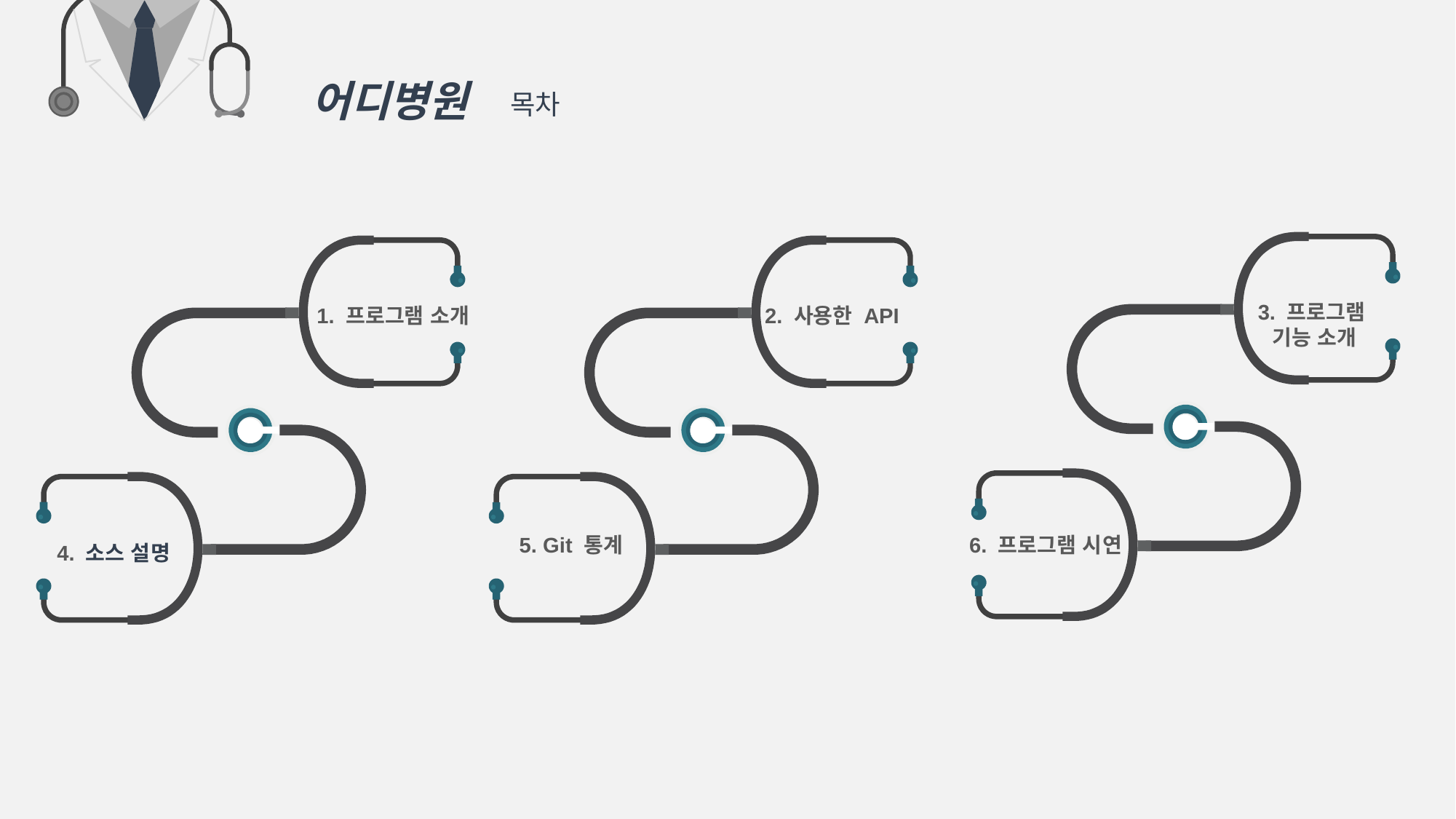

어디병원
목차

3. 프로그램
기능 소개

1. 프로그램 소개
4. 소스 설명

2. 사용한 API
5. Git 통계
6. 프로그램 시연